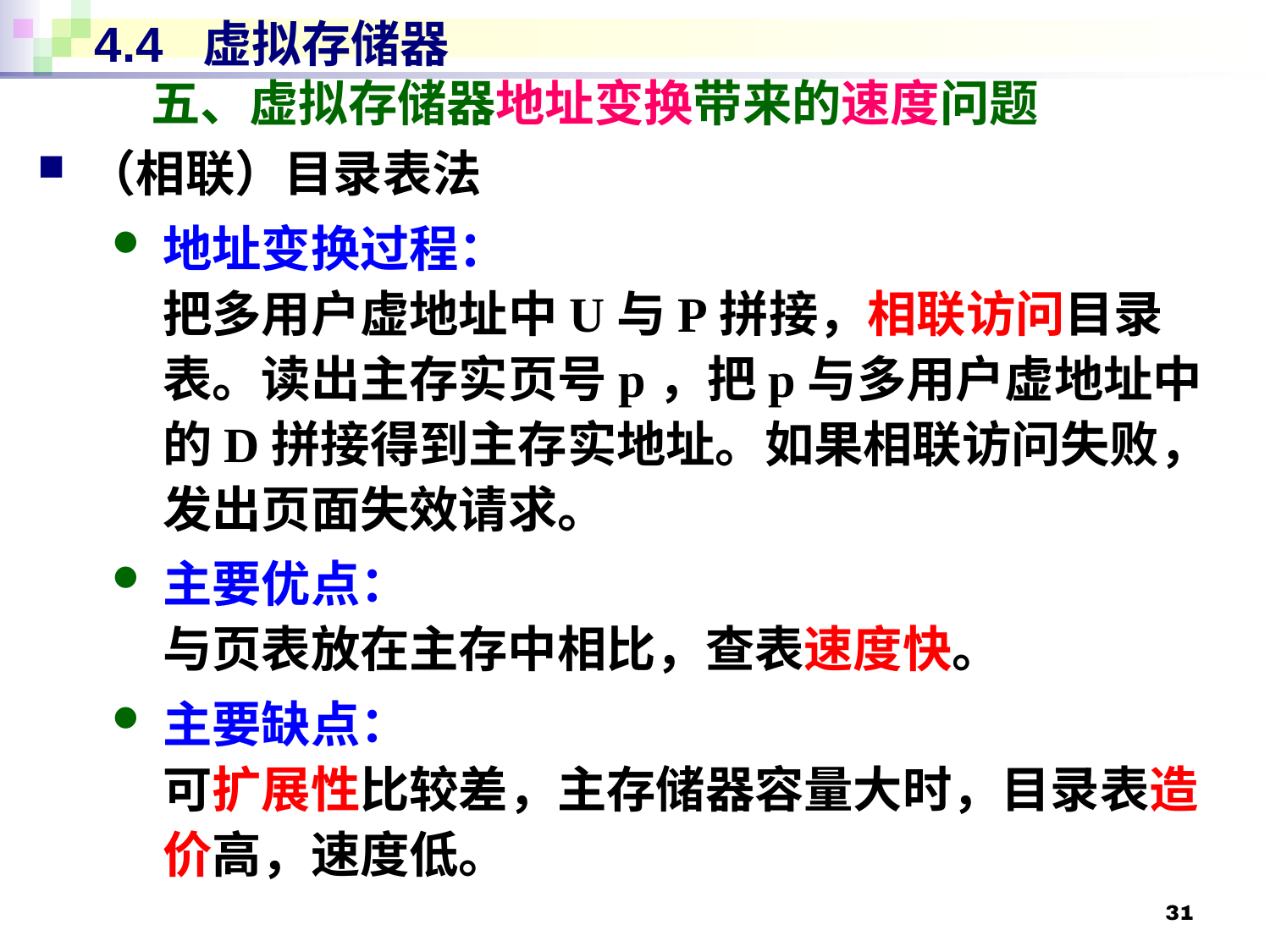

# 4.4  虚拟存储器 五、虚拟存储器地址变换带来的速度问题
（相联）目录表法
地址变换过程：
把多用户虚地址中U与P拼接，相联访问目录表。读出主存实页号p，把p与多用户虚地址中的D拼接得到主存实地址。如果相联访问失败，发出页面失效请求。
主要优点：
与页表放在主存中相比，查表速度快。
主要缺点：
可扩展性比较差，主存储器容量大时，目录表造价高，速度低。
31